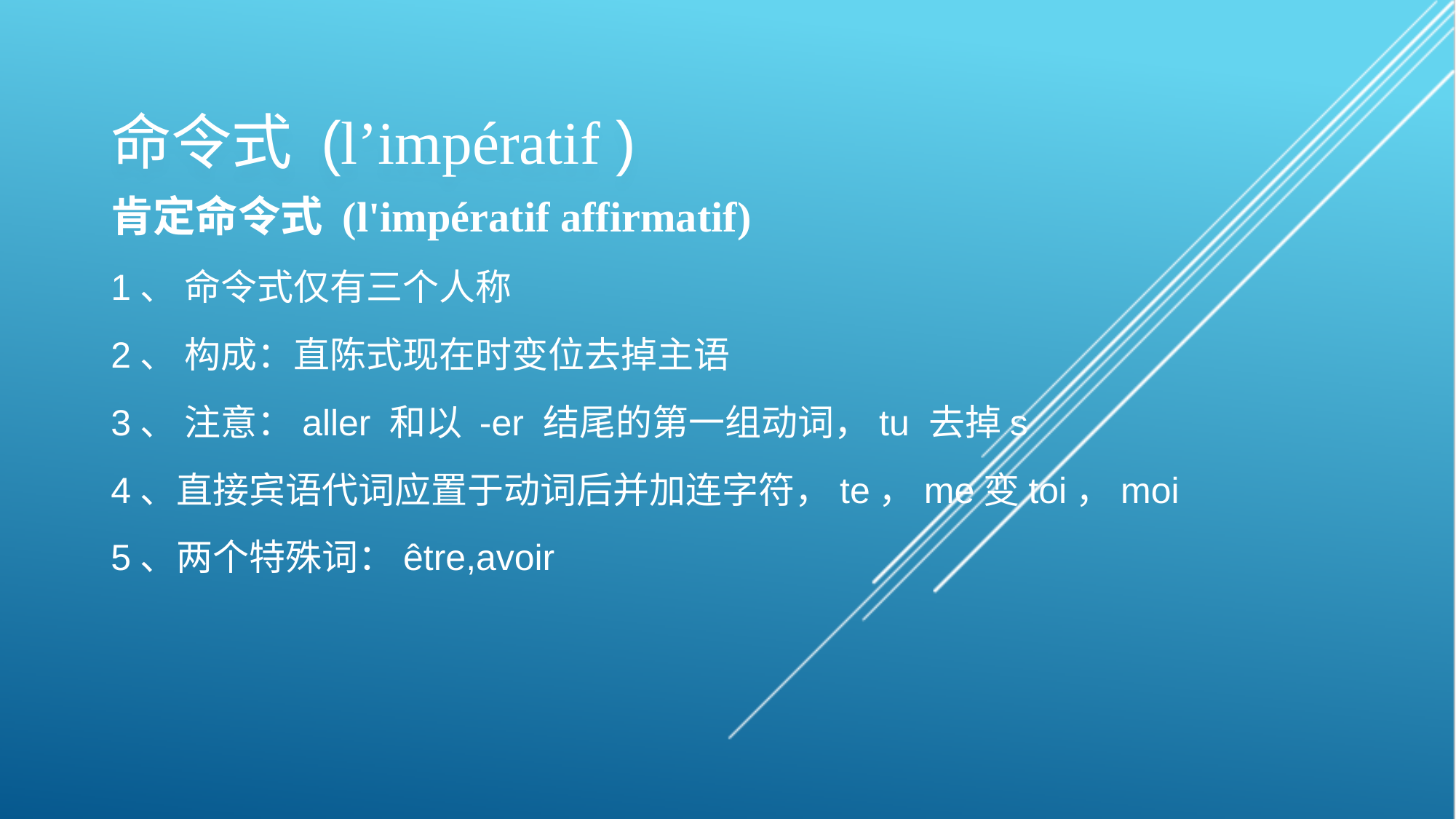

# 命令式 (l’impératif )
肯定命令式 (l'impératif affirmatif)
1、 命令式仅有三个人称
2、 构成：直陈式现在时变位去掉主语
3、 注意：aller 和以 -er 结尾的第一组动词，tu 去掉s
4、直接宾语代词应置于动词后并加连字符，te，me变toi，moi
5、两个特殊词：être,avoir